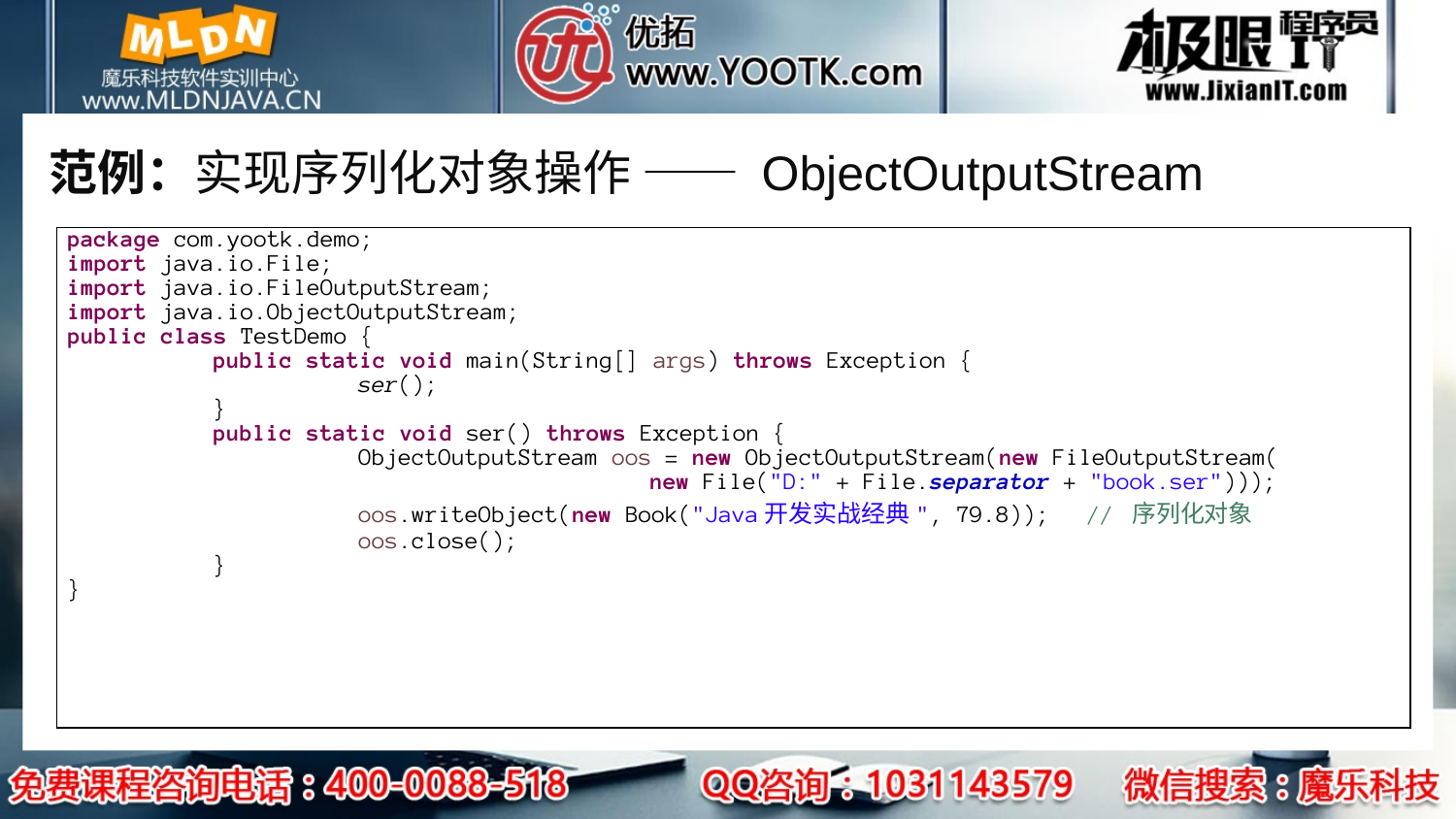

# 范例：实现序列化对象操作 —— ObjectOutputStream
| package com.yootk.demo; import java.io.File; import java.io.FileOutputStream; import java.io.ObjectOutputStream; public class TestDemo { public static void main(String[] args) throws Exception { ser(); } public static void ser() throws Exception { ObjectOutputStream oos = new ObjectOutputStream(new FileOutputStream( new File("D:" + File.separator + "book.ser"))); oos.writeObject(new Book("Java开发实战经典", 79.8)); // 序列化对象 oos.close(); } } |
| --- |